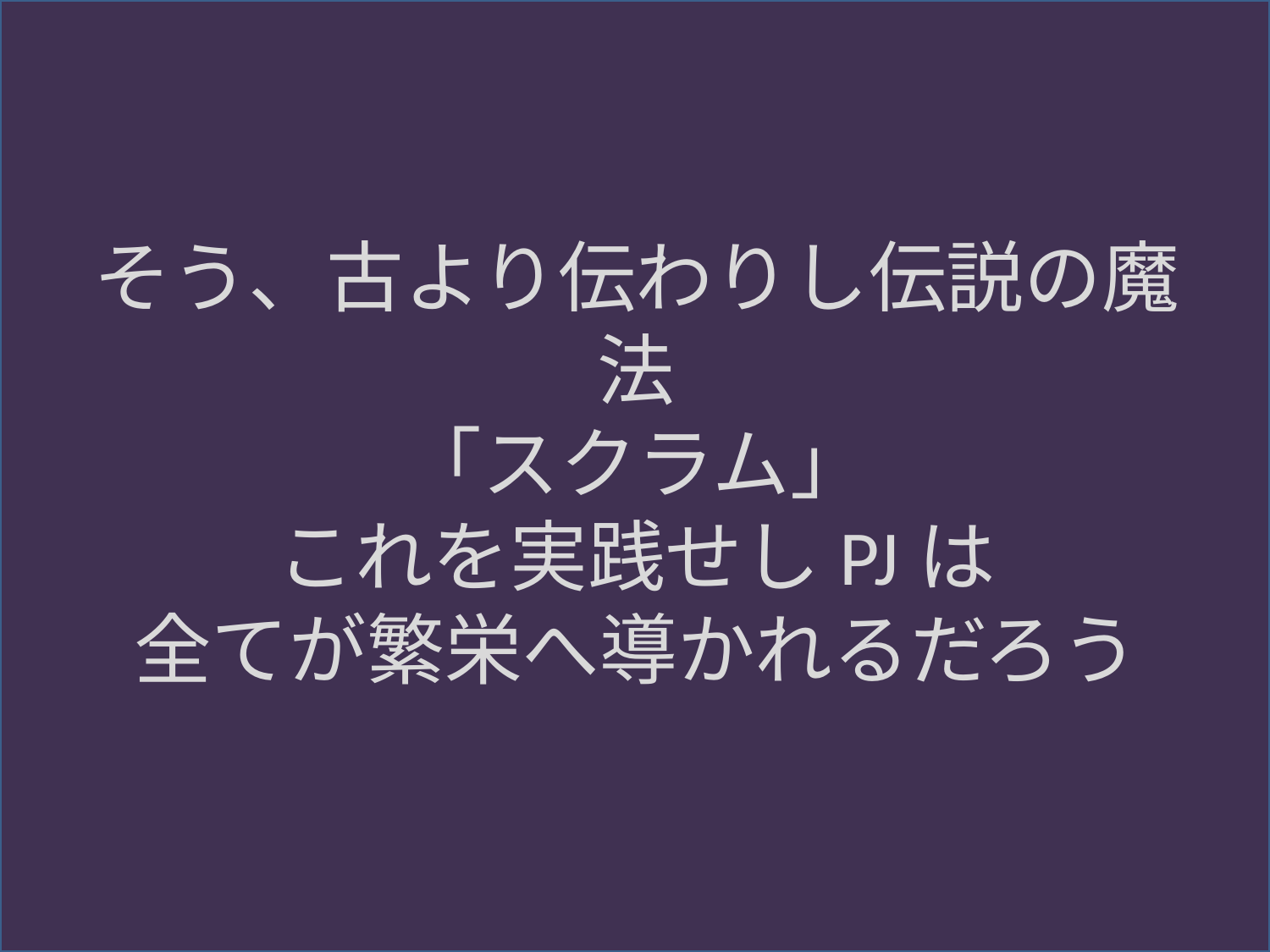

# そう、古より伝わりし伝説の魔法 「スクラム」 これを実践せしPJは 全てが繁栄へ導かれるだろう